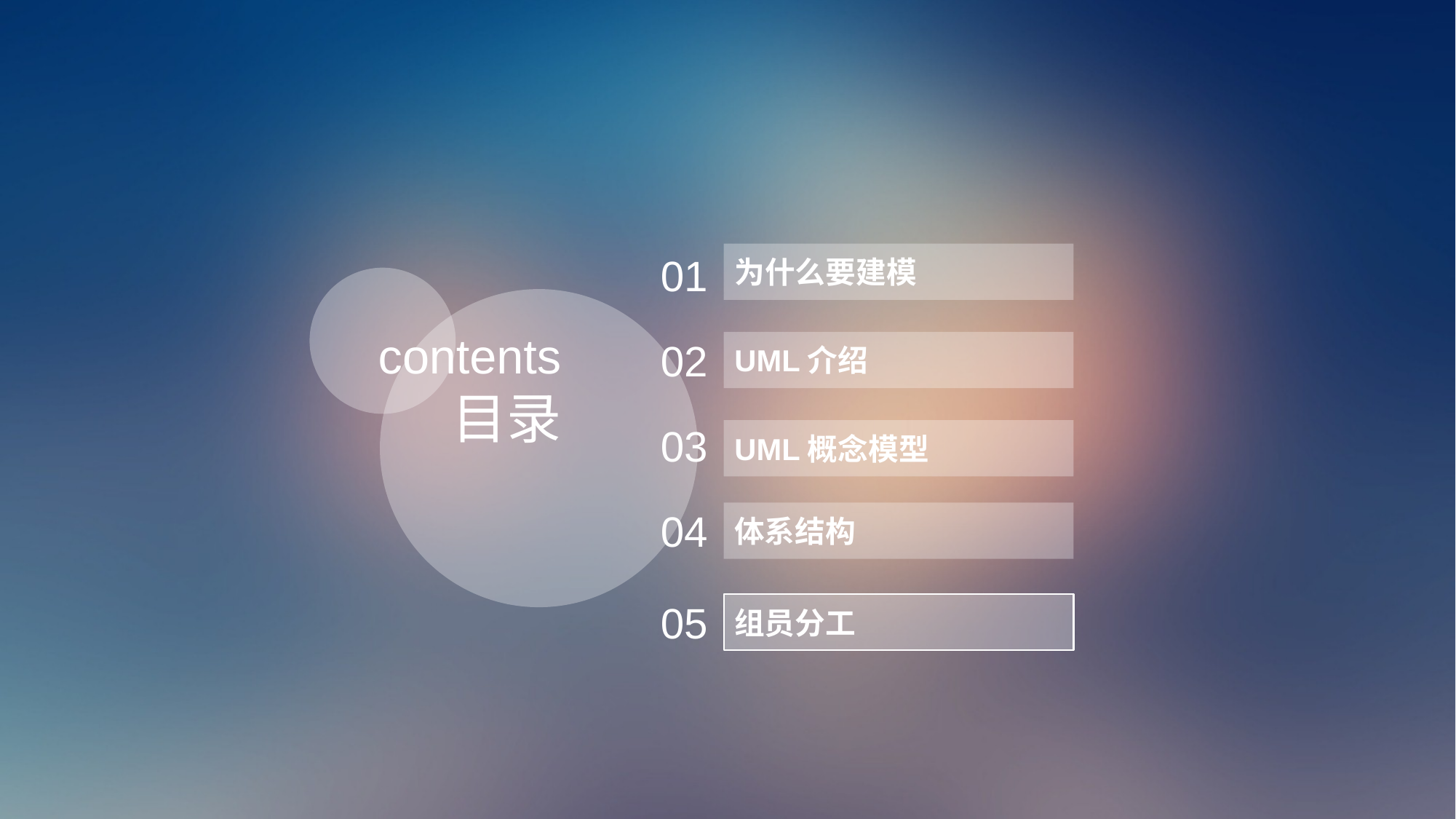

01

为什么要建模

contents
目录
02

UML介绍
03

UML概念模型
04

体系结构
05

组员分工